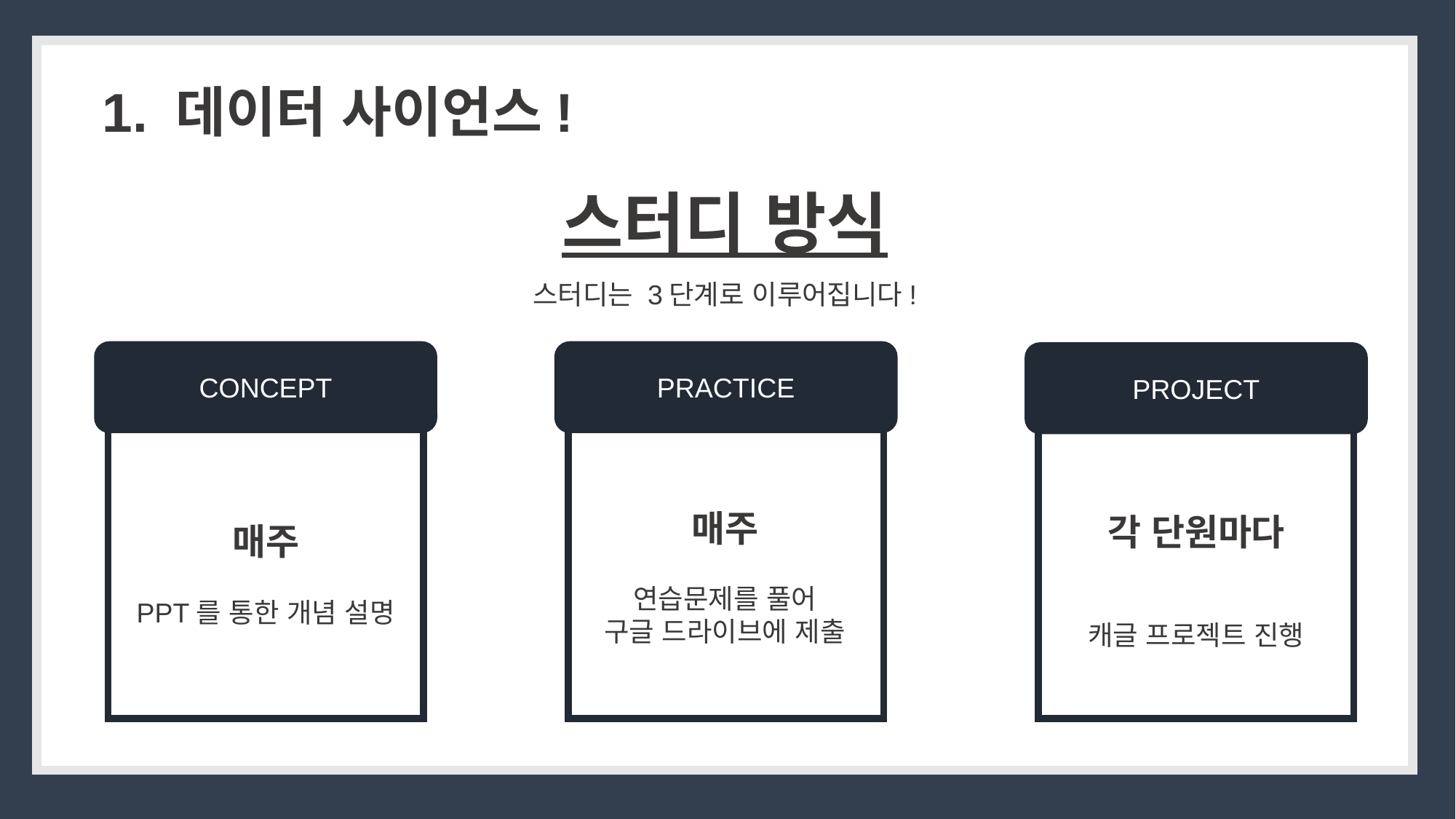

1. 데이터 사이언스!
스터디 방식
스터디는 3단계로 이루어집니다!
PRACTICE
CONCEPT
PROJECT

매주

연습문제를 풀어
구글 드라이브에 제출
각 단원마다

캐글 프로젝트 진행
매주

PPT를 통한 개념 설명